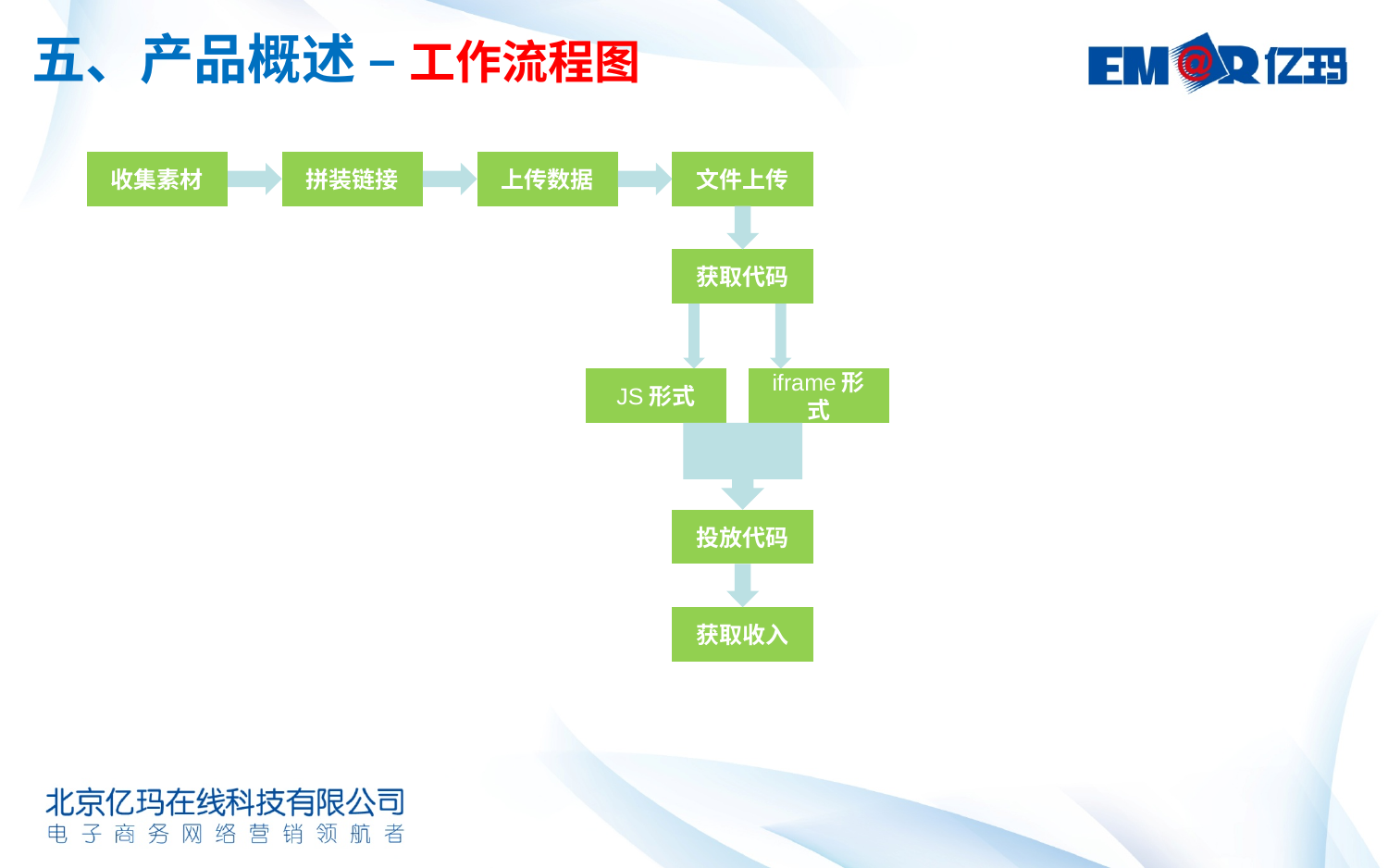

五、产品概述 – 工作流程图
收集素材
拼装链接
上传数据
文件上传

获取代码
JS形式
iframe形式
投放代码
获取收入